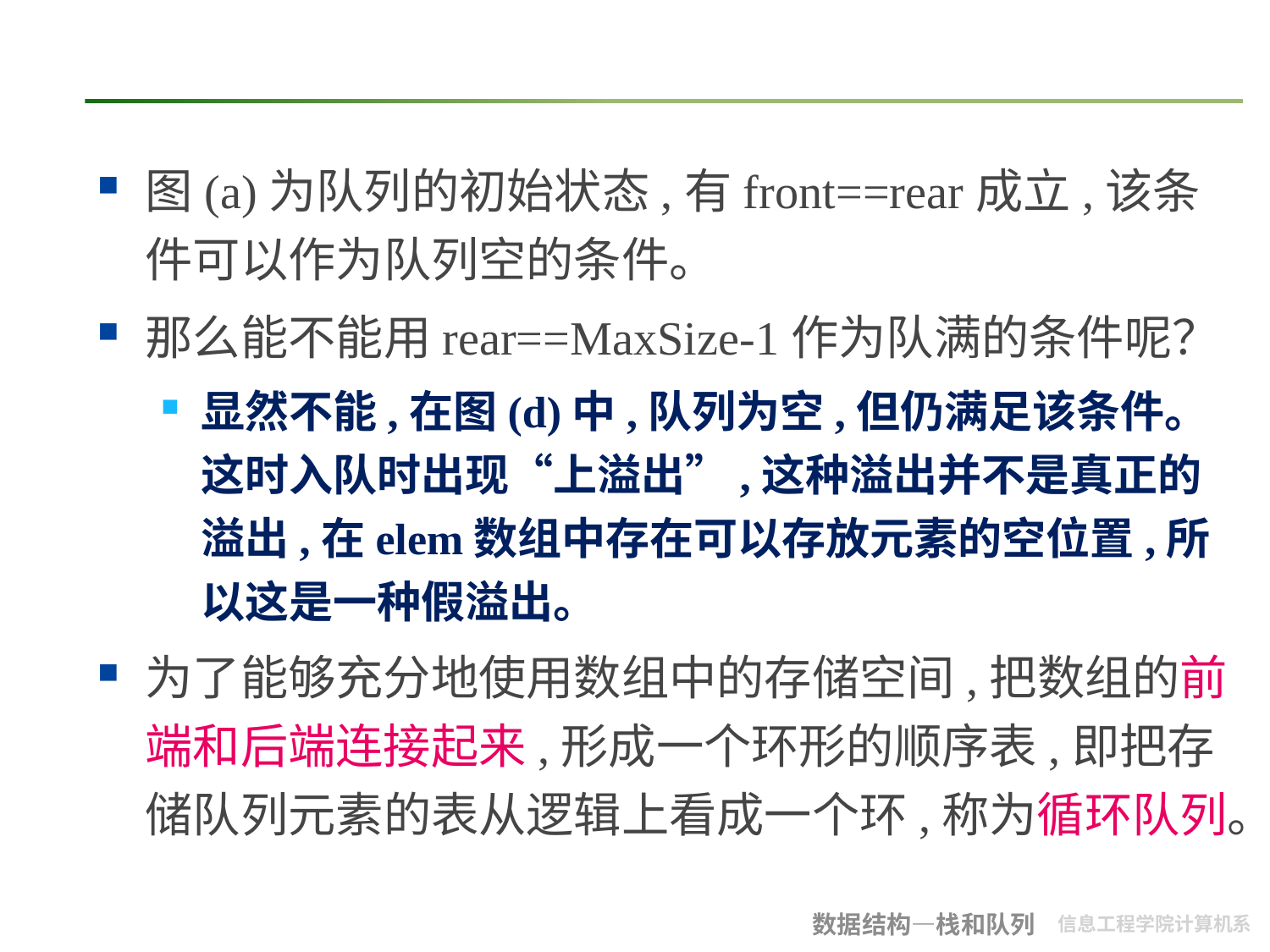

#
图(a)为队列的初始状态,有front==rear成立,该条件可以作为队列空的条件。
那么能不能用rear==MaxSize-1作为队满的条件呢？
显然不能,在图(d)中,队列为空,但仍满足该条件。这时入队时出现“上溢出”,这种溢出并不是真正的溢出,在elem数组中存在可以存放元素的空位置,所以这是一种假溢出。
为了能够充分地使用数组中的存储空间,把数组的前端和后端连接起来,形成一个环形的顺序表,即把存储队列元素的表从逻辑上看成一个环,称为循环队列。